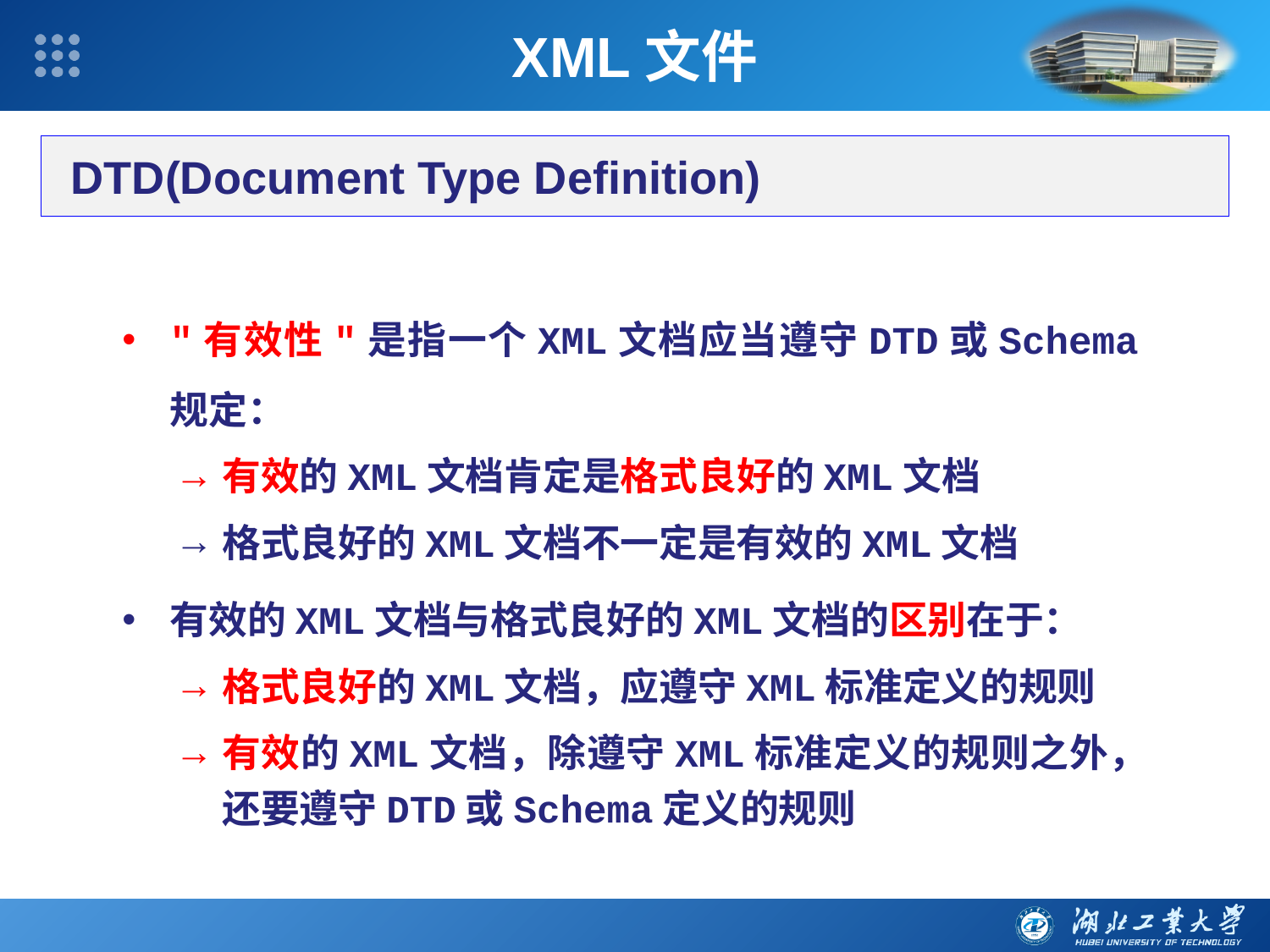

XML文件
DTD(Document Type Definition)

"有效性"是指一个XML文档应当遵守DTD或Schema规定：
有效的XML文档肯定是格式良好的XML文档
格式良好的XML文档不一定是有效的XML文档
有效的XML文档与格式良好的XML文档的区别在于：
格式良好的XML文档，应遵守XML标准定义的规则
有效的XML文档，除遵守XML标准定义的规则之外，还要遵守DTD或Schema定义的规则